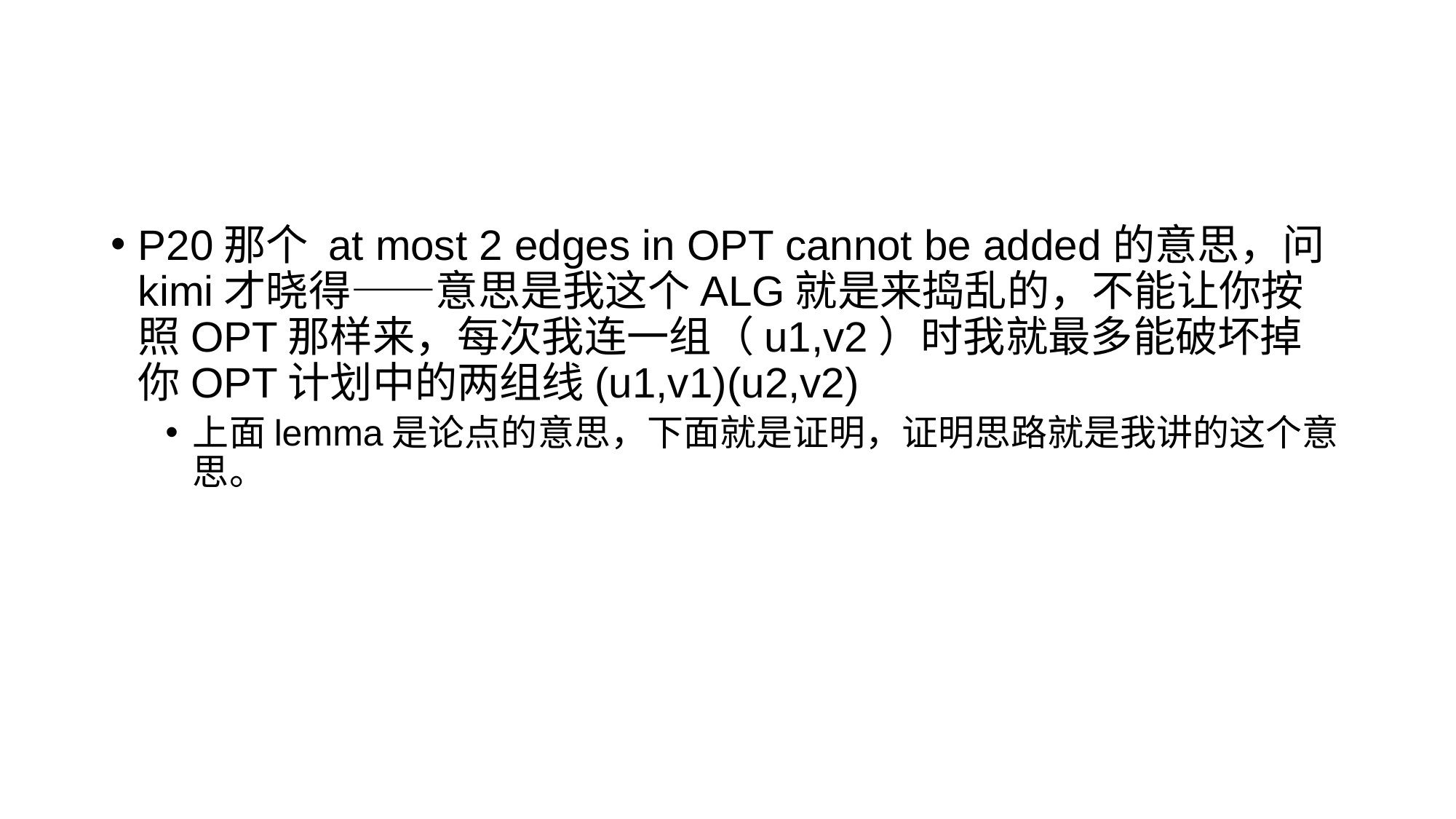

#
P20那个 at most 2 edges in OPT cannot be added的意思，问kimi才晓得——意思是我这个ALG就是来捣乱的，不能让你按照OPT那样来，每次我连一组（u1,v2）时我就最多能破坏掉你OPT计划中的两组线(u1,v1)(u2,v2)
上面lemma是论点的意思，下面就是证明，证明思路就是我讲的这个意思。